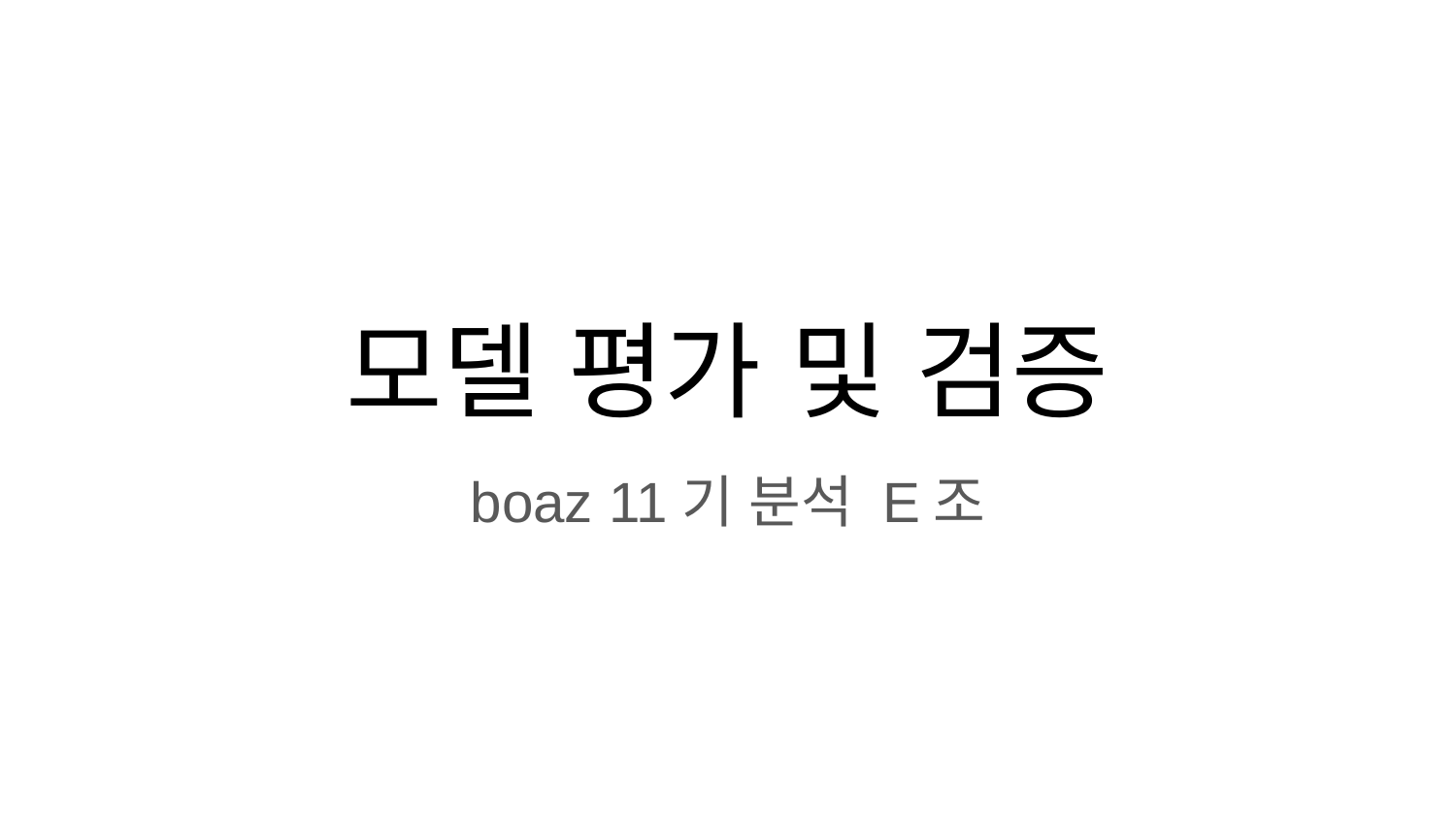

# 모델 평가 및 검증
boaz 11기 분석 E조